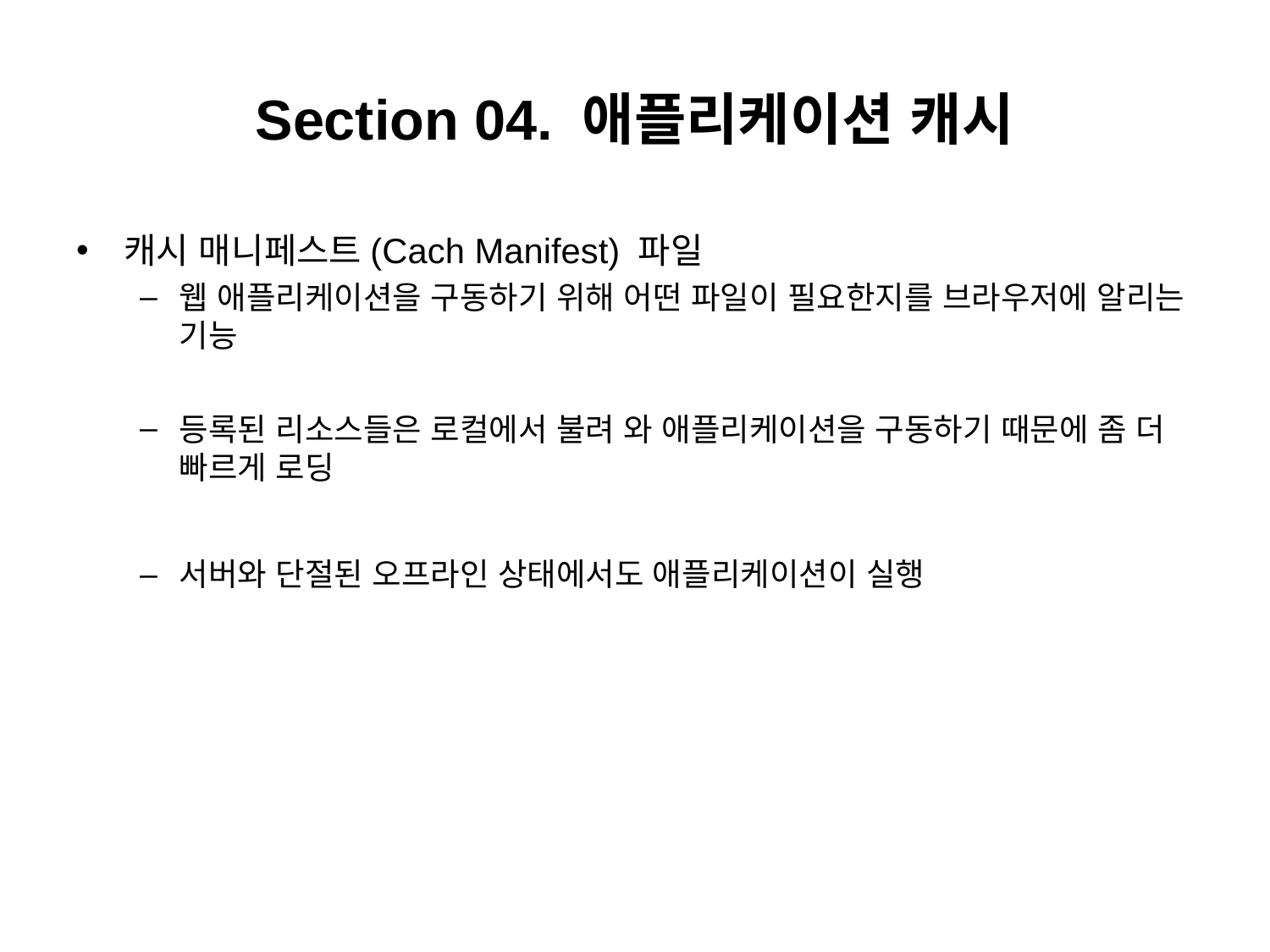

# Section 04. 애플리케이션 캐시
캐시 매니페스트(Cach Manifest) 파일
웹 애플리케이션을 구동하기 위해 어떤 파일이 필요한지를 브라우저에 알리는 기능

등록된 리소스들은 로컬에서 불려 와 애플리케이션을 구동하기 때문에 좀 더 빠르게 로딩

서버와 단절된 오프라인 상태에서도 애플리케이션이 실행